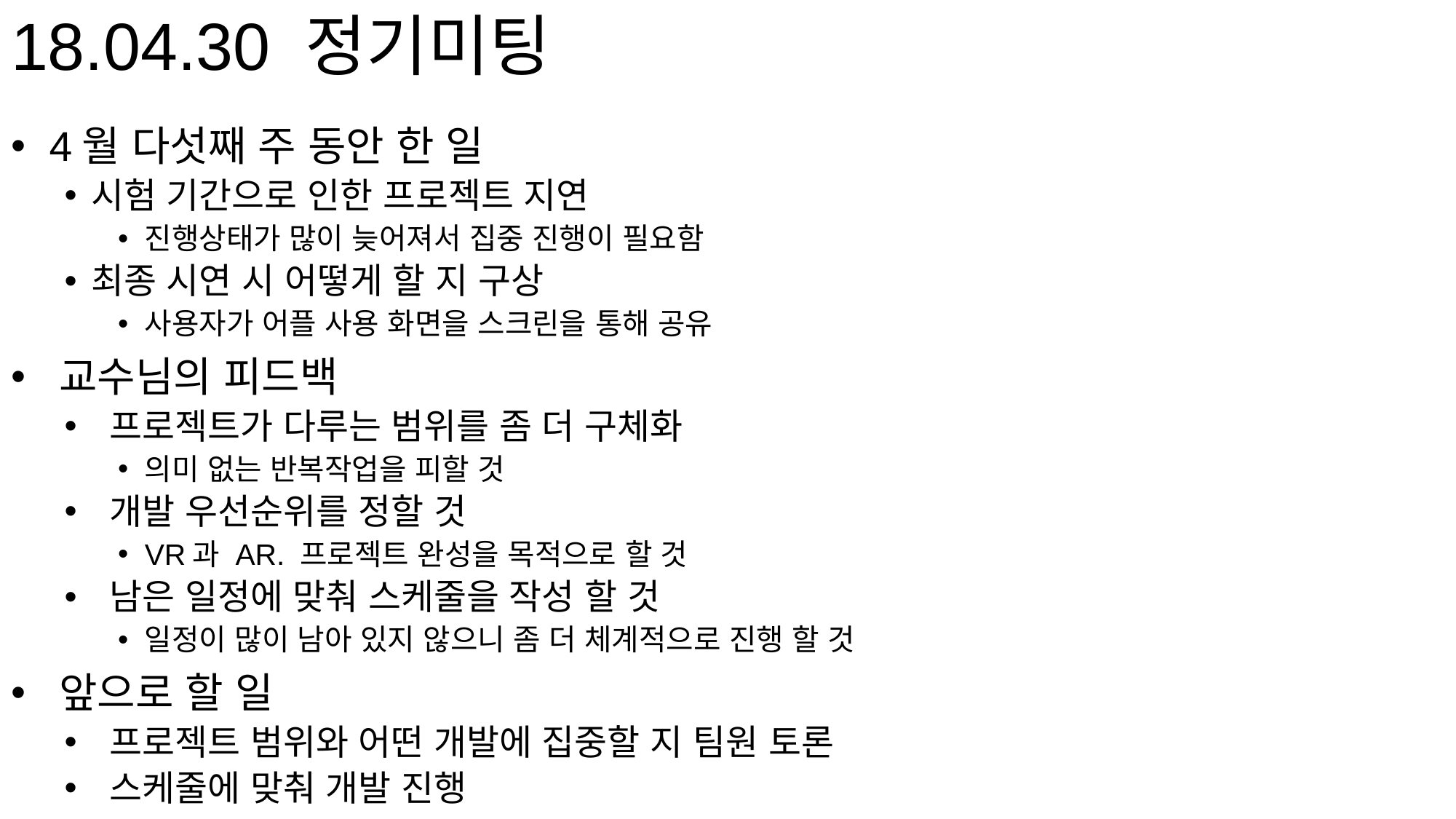

# 18.04.30 정기미팅
 4월 다섯째 주 동안 한 일
시험 기간으로 인한 프로젝트 지연
진행상태가 많이 늦어져서 집중 진행이 필요함
최종 시연 시 어떻게 할 지 구상
사용자가 어플 사용 화면을 스크린을 통해 공유
 교수님의 피드백
 프로젝트가 다루는 범위를 좀 더 구체화
의미 없는 반복작업을 피할 것
 개발 우선순위를 정할 것
VR과 AR. 프로젝트 완성을 목적으로 할 것
 남은 일정에 맞춰 스케줄을 작성 할 것
일정이 많이 남아 있지 않으니 좀 더 체계적으로 진행 할 것
 앞으로 할 일
 프로젝트 범위와 어떤 개발에 집중할 지 팀원 토론
 스케줄에 맞춰 개발 진행